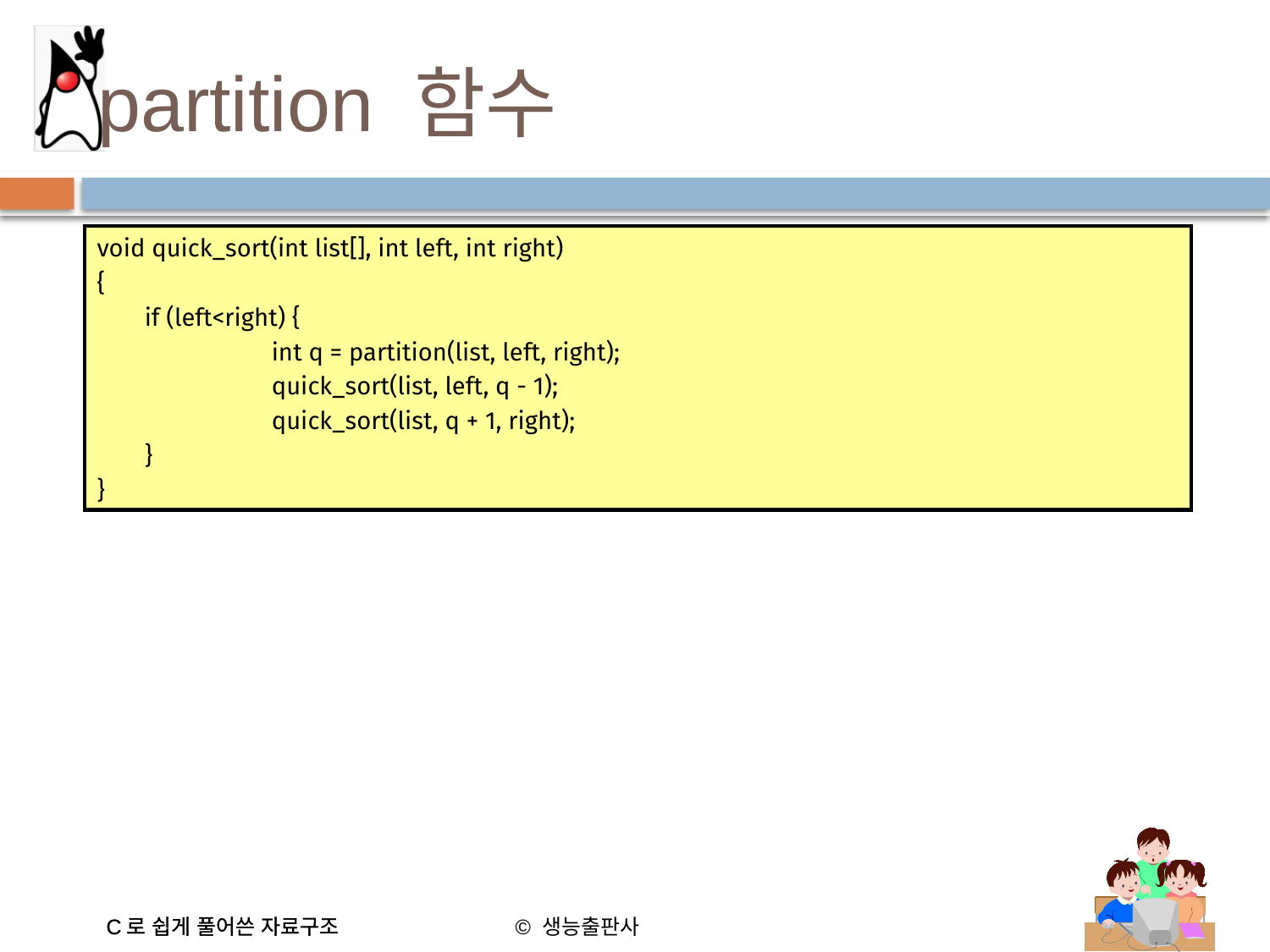

# partition 함수
void quick_sort(int list[], int left, int right)
{
	if (left<right) {
		int q = partition(list, left, right);
		quick_sort(list, left, q - 1);
		quick_sort(list, q + 1, right);
	}
}